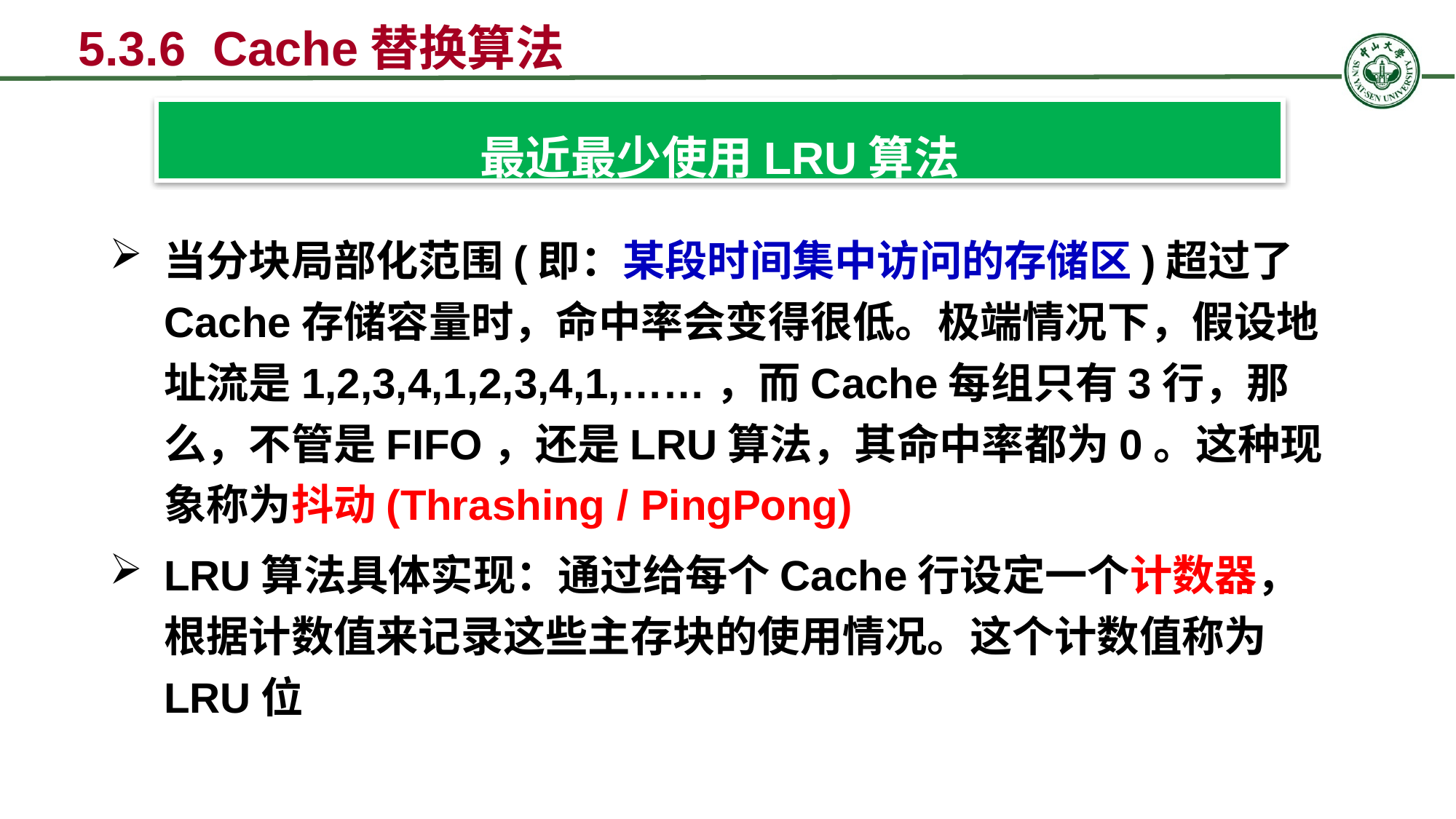

5.3.6  Cache替换算法

最近最少使用LRU算法
当分块局部化范围(即：某段时间集中访问的存储区)超过了Cache存储容量时，命中率会变得很低。极端情况下，假设地址流是1,2,3,4,1,2,3,4,1,……，而Cache每组只有3行，那么，不管是FIFO，还是LRU算法，其命中率都为0。这种现象称为抖动(Thrashing / PingPong)
LRU算法具体实现：通过给每个Cache行设定一个计数器，根据计数值来记录这些主存块的使用情况。这个计数值称为LRU位